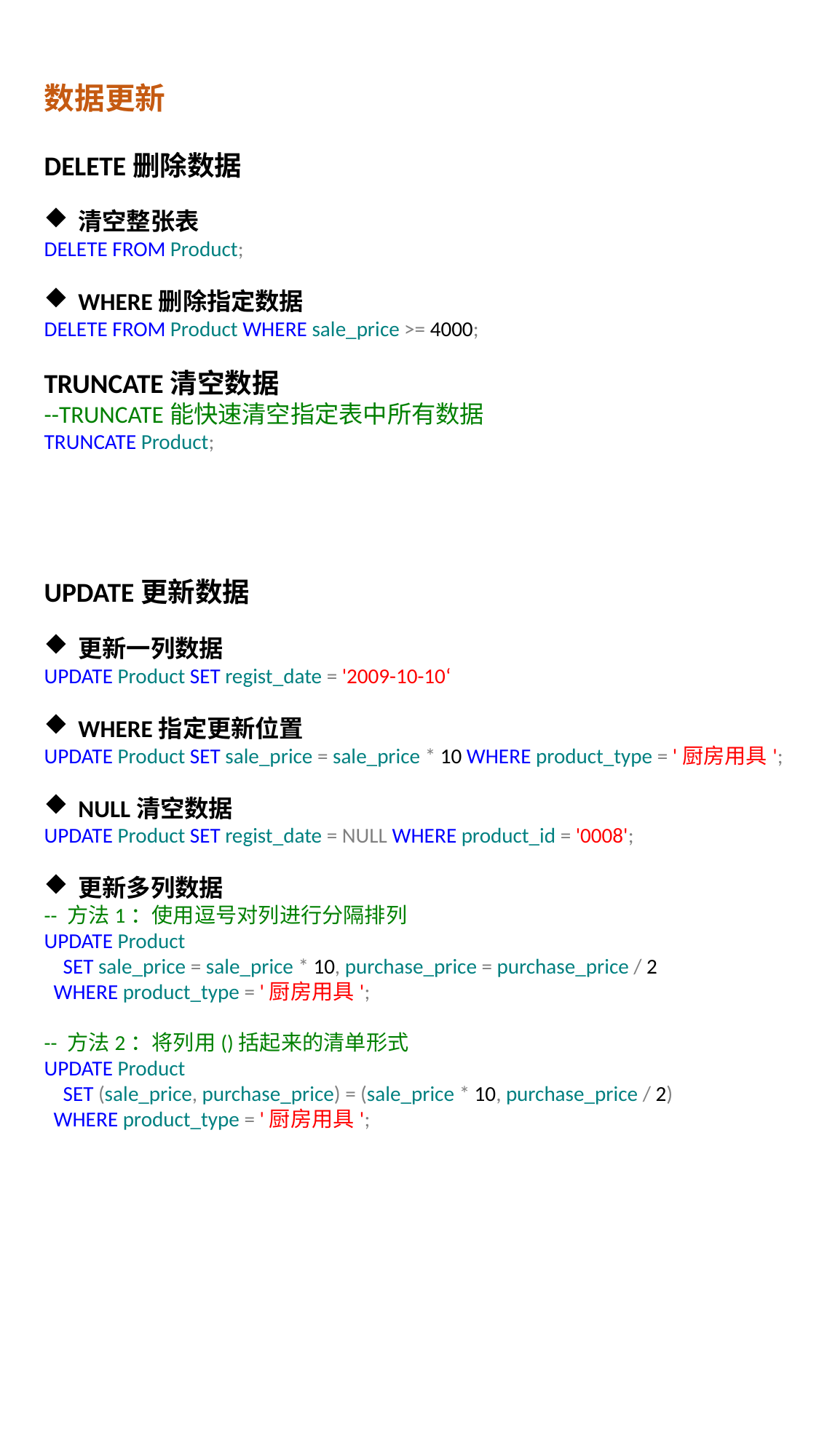

数据更新

DELETE删除数据

清空整张表
DELETE FROM Product;

WHERE删除指定数据
DELETE FROM Product WHERE sale_price >= 4000;

TRUNCATE清空数据
--TRUNCATE能快速清空指定表中所有数据
TRUNCATE Product;
UPDATE更新数据

更新一列数据
UPDATE Product SET regist_date = '2009-10-10‘

WHERE指定更新位置
UPDATE Product SET sale_price = sale_price * 10 WHERE product_type = '厨房用具';

NULL清空数据
UPDATE Product SET regist_date = NULL WHERE product_id = '0008';

更新多列数据
-- 方法1：使用逗号对列进行分隔排列
UPDATE Product
    SET sale_price = sale_price * 10, purchase_price = purchase_price / 2
  WHERE product_type = '厨房用具';

-- 方法2：将列用()括起来的清单形式
UPDATE Product
    SET (sale_price, purchase_price) = (sale_price * 10, purchase_price / 2)
  WHERE product_type = '厨房用具';